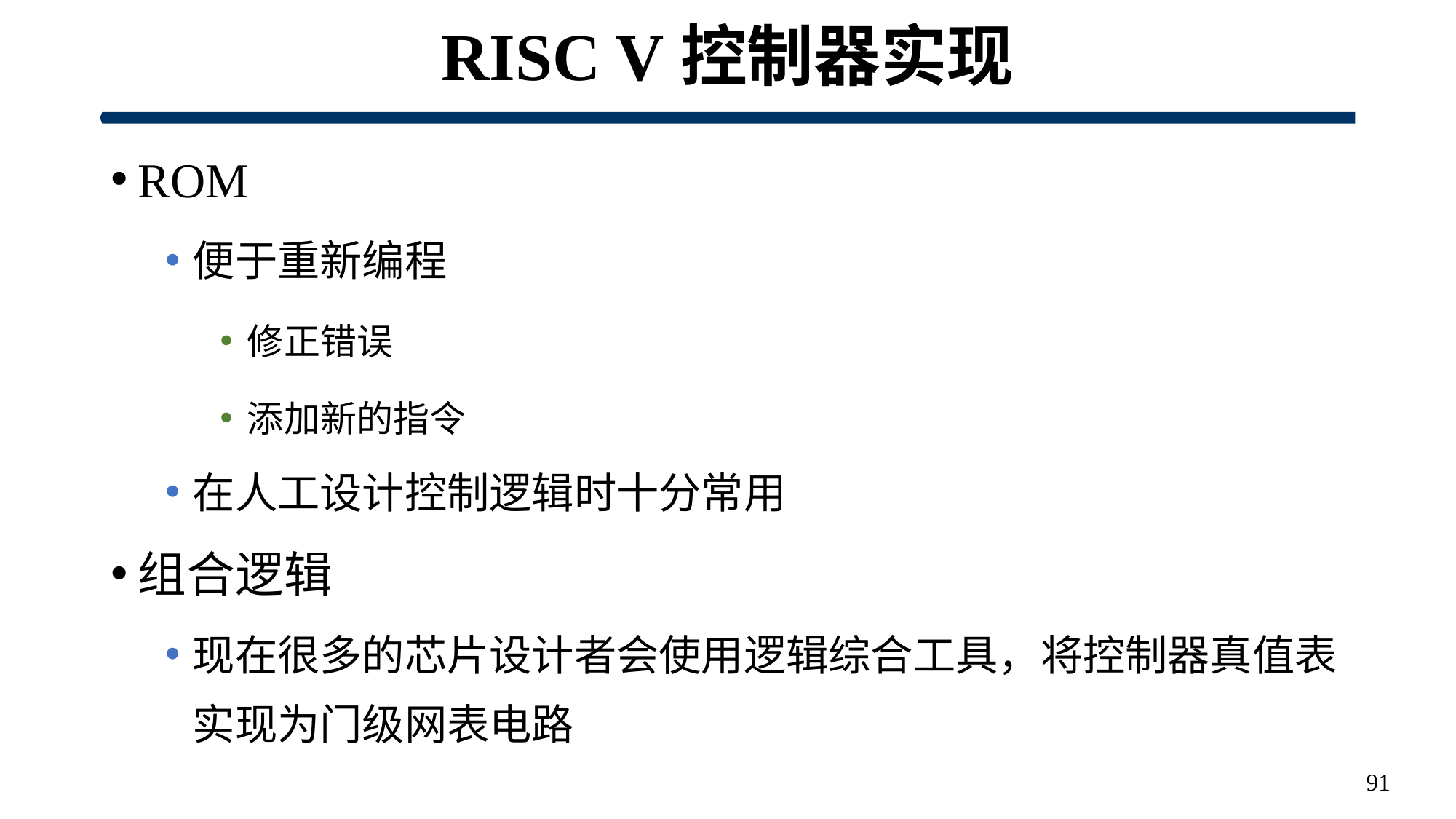

# RISC V控制器实现
ROM
便于重新编程
修正错误
添加新的指令
在人工设计控制逻辑时十分常用
组合逻辑
现在很多的芯片设计者会使用逻辑综合工具，将控制器真值表实现为门级网表电路
91